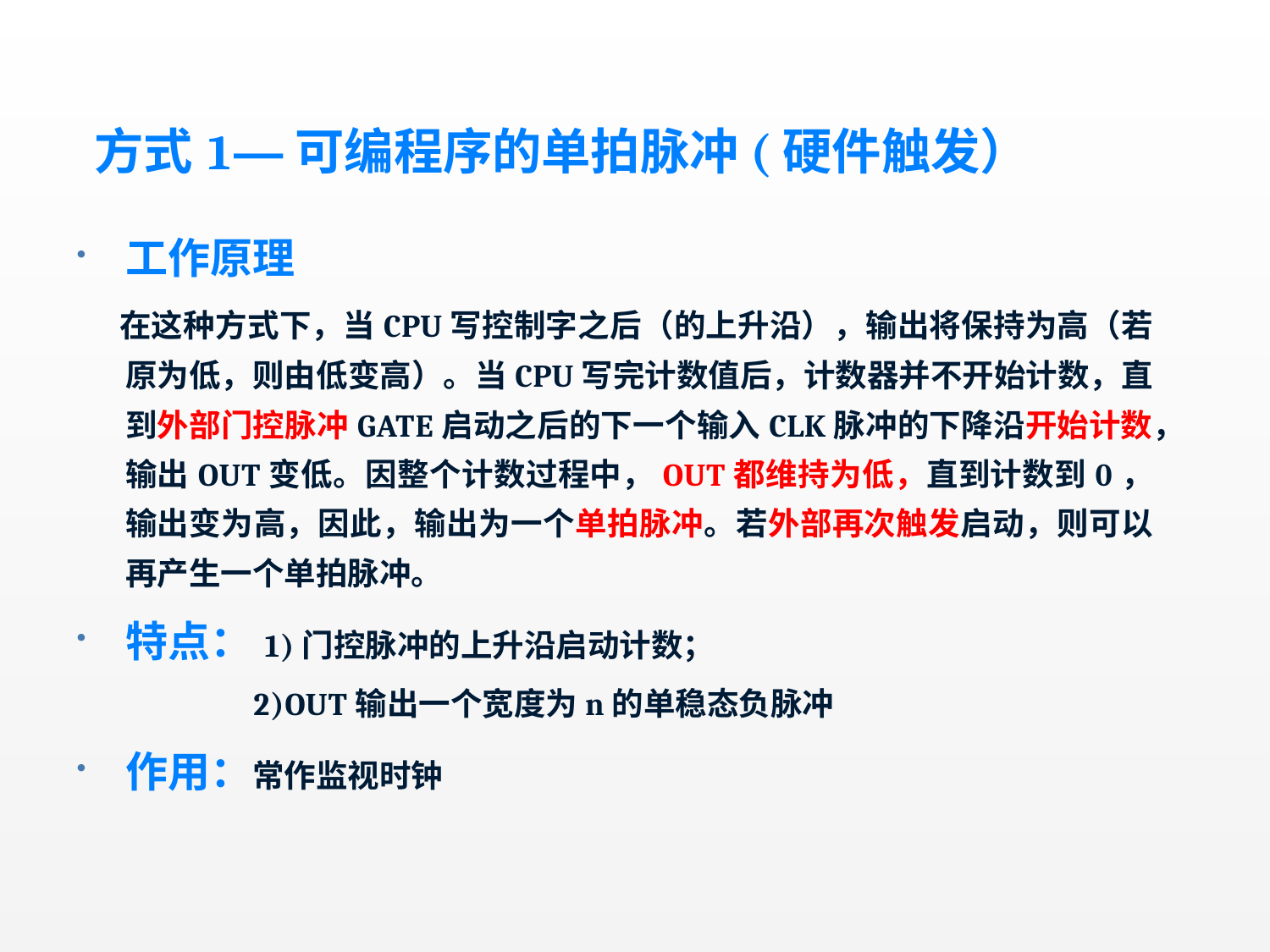

方式1—可编程序的单拍脉冲(硬件触发）
工作原理
    在这种方式下，当CPU写控制字之后（的上升沿），输出将保持为高（若原为低，则由低变高）。当CPU写完计数值后，计数器并不开始计数，直到外部门控脉冲GATE启动之后的下一个输入CLK脉冲的下降沿开始计数，输出OUT变低。因整个计数过程中，OUT都维持为低，直到计数到0，输出变为高，因此，输出为一个单拍脉冲。若外部再次触发启动，则可以再产生一个单拍脉冲。
特点：1)门控脉冲的上升沿启动计数；
                         2)OUT输出一个宽度为n的单稳态负脉冲
作用：常作监视时钟